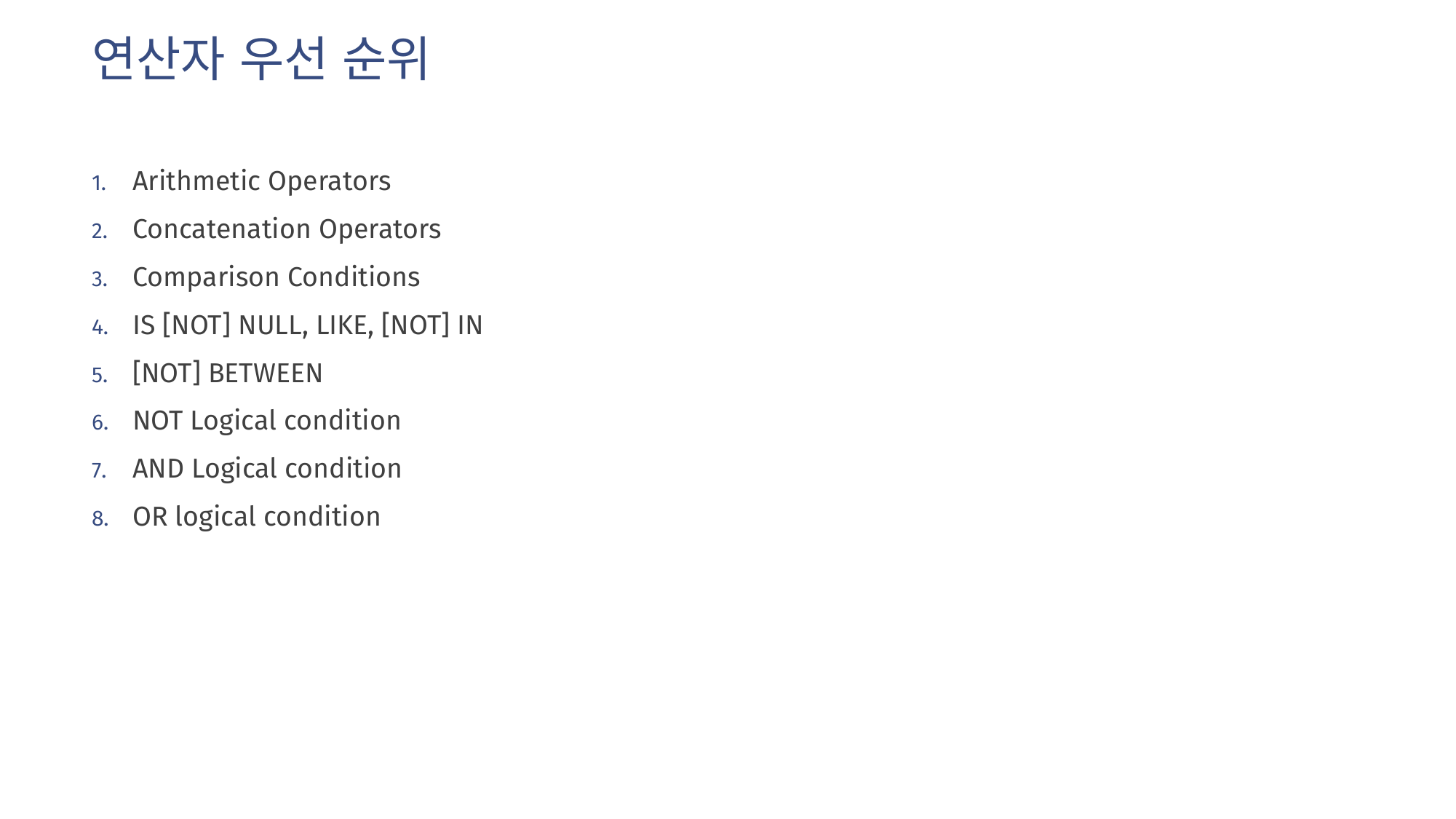

# 연산자 우선 순위
Arithmetic Operators
Concatenation Operators
Comparison Conditions
IS [NOT] NULL, LIKE, [NOT] IN
[NOT] BETWEEN
NOT Logical condition
AND Logical condition
OR logical condition